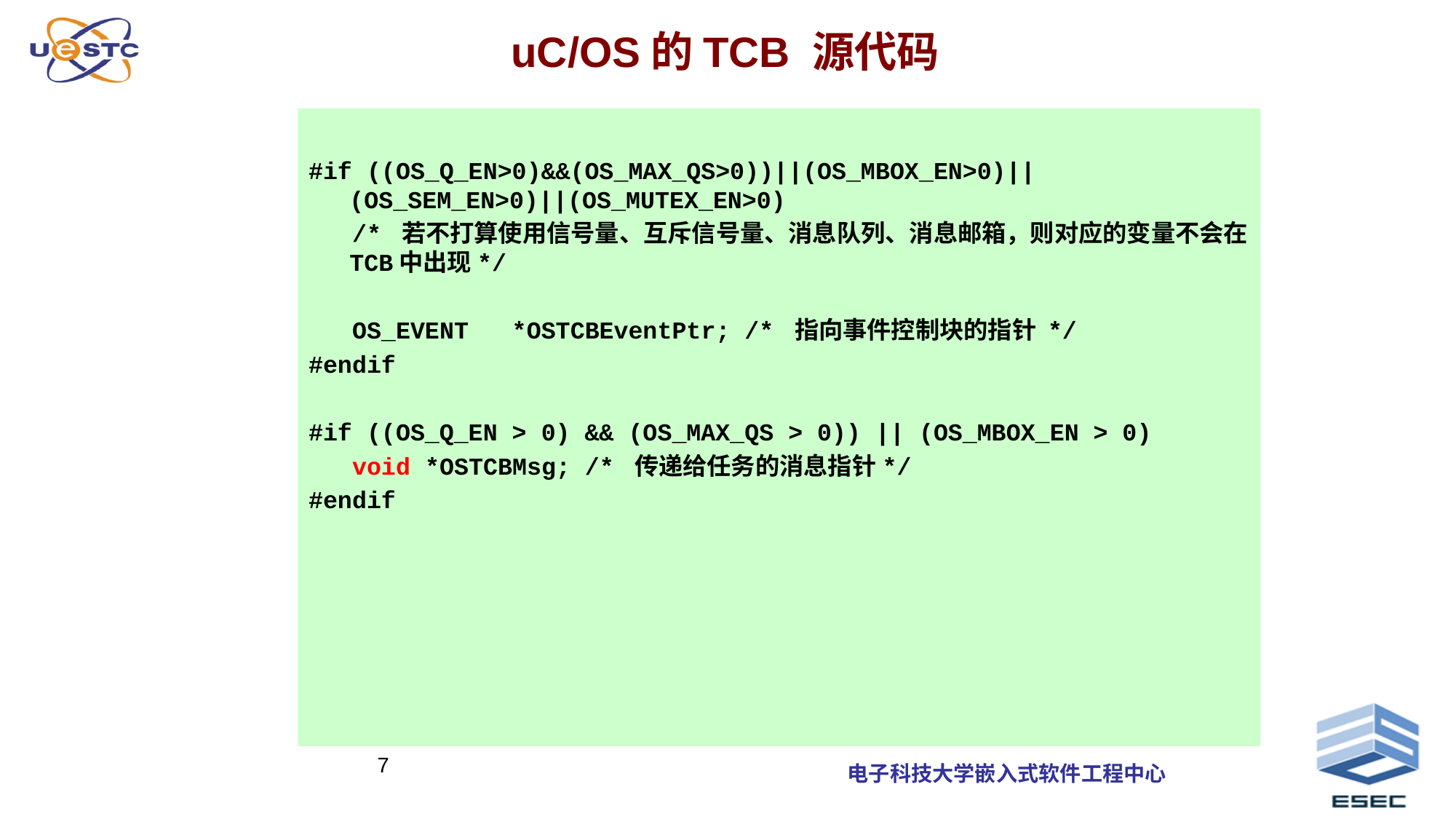

uC/OS的TCB 源代码

#if ((OS_Q_EN>0)&&(OS_MAX_QS>0))||(OS_MBOX_EN>0)||(OS_SEM_EN>0)||(OS_MUTEX_EN>0)
   /* 若不打算使用信号量、互斥信号量、消息队列、消息邮箱，则对应的变量不会在TCB中出现*/

   OS_EVENT   *OSTCBEventPtr; /* 指向事件控制块的指针 */
#endif

#if ((OS_Q_EN > 0) && (OS_MAX_QS > 0)) || (OS_MBOX_EN > 0)
   void *OSTCBMsg; /* 传递给任务的消息指针*/
#endif
7